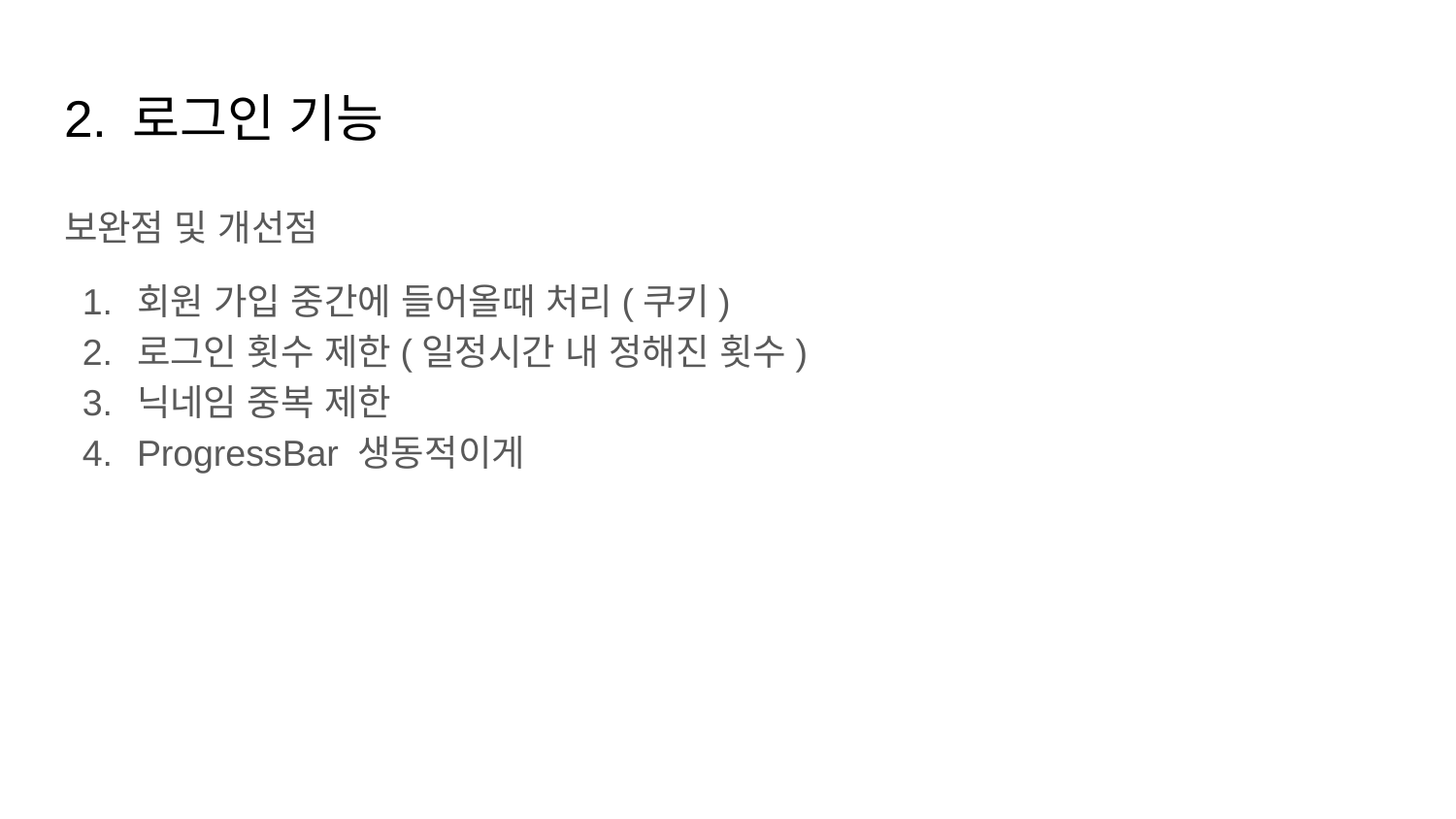

# 2. 로그인 기능
보완점 및 개선점
회원 가입 중간에 들어올때 처리(쿠키)
로그인 횟수 제한(일정시간 내 정해진 횟수)
닉네임 중복 제한
ProgressBar 생동적이게